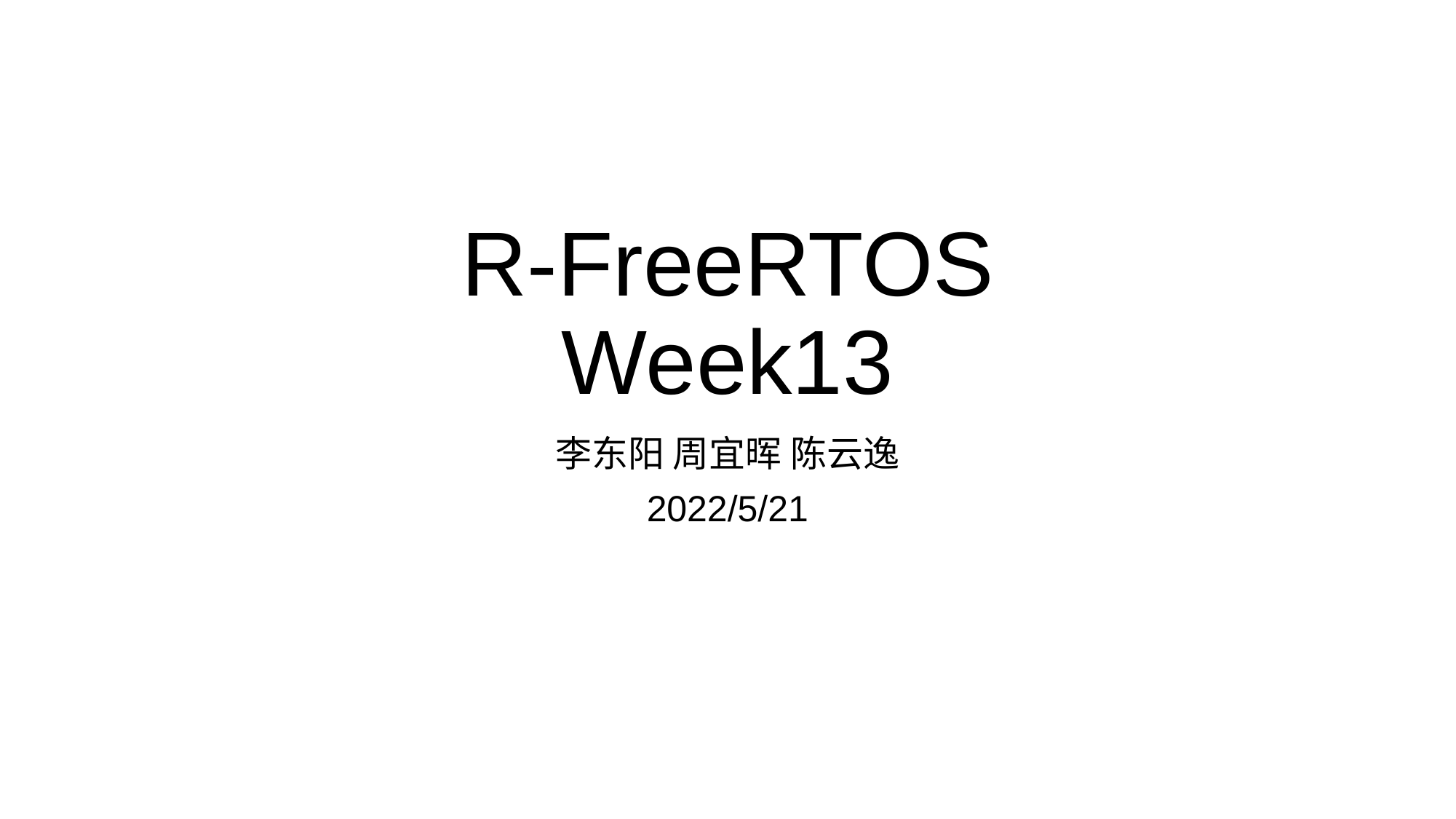

# R-FreeRTOS Week13
李东阳 周宜晖 陈云逸
2022/5/21